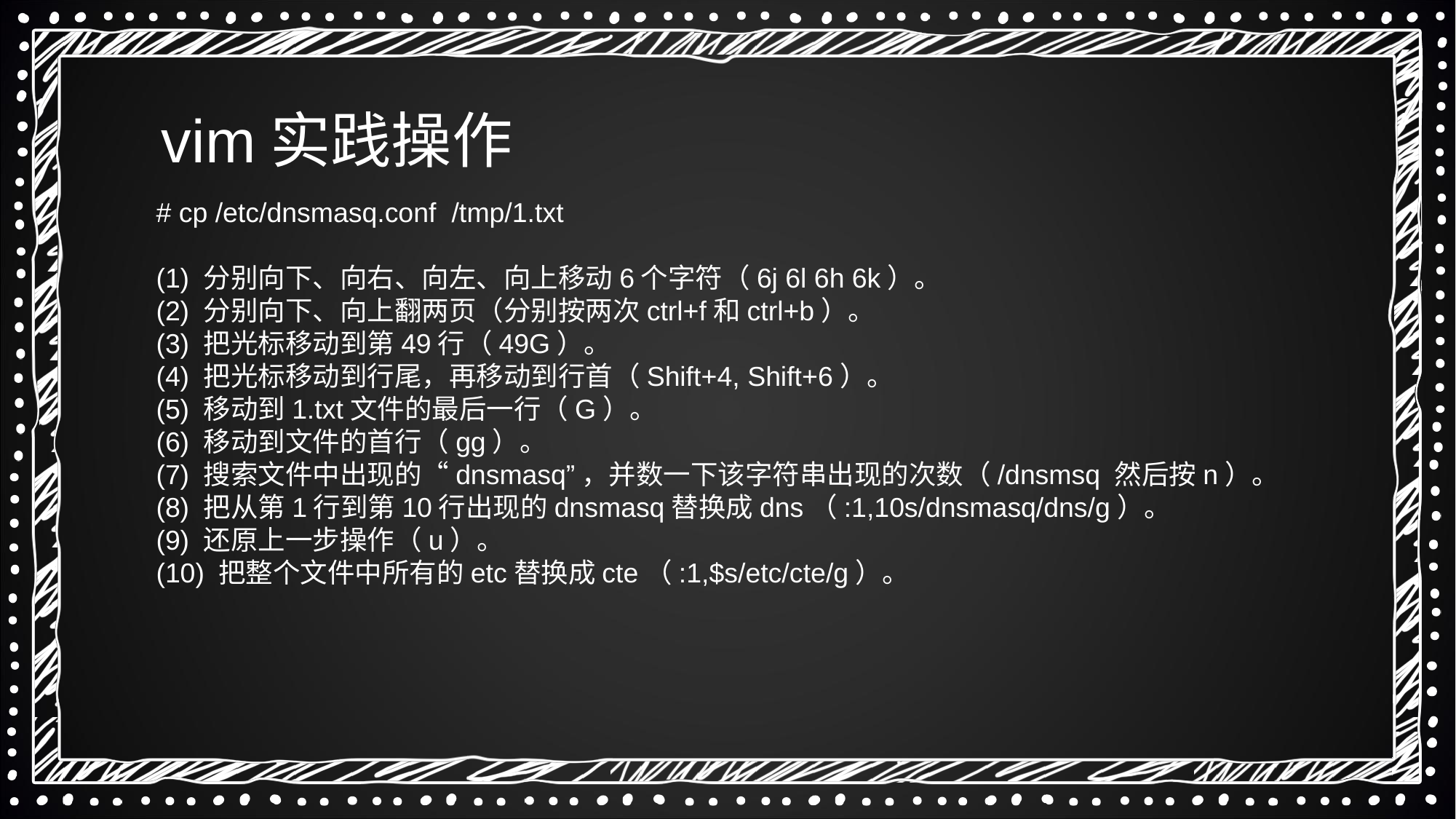

vim实践操作
# cp /etc/dnsmasq.conf  /tmp/1.txt

(1) 分别向下、向右、向左、向上移动6个字符（6j 6l 6h 6k）。
(2) 分别向下、向上翻两页（分别按两次ctrl+f和ctrl+b）。
(3) 把光标移动到第49行（49G）。
(4) 把光标移动到行尾，再移动到行首（Shift+4, Shift+6）。
(5) 移动到1.txt文件的最后一行（G）。
(6) 移动到文件的首行（gg）。
(7) 搜索文件中出现的“dnsmasq”，并数一下该字符串出现的次数（/dnsmsq 然后按n）。
(8) 把从第1行到第10行出现的dnsmasq替换成dns（:1,10s/dnsmasq/dns/g）。
(9) 还原上一步操作（u）。
(10) 把整个文件中所有的etc替换成cte（:1,$s/etc/cte/g）。